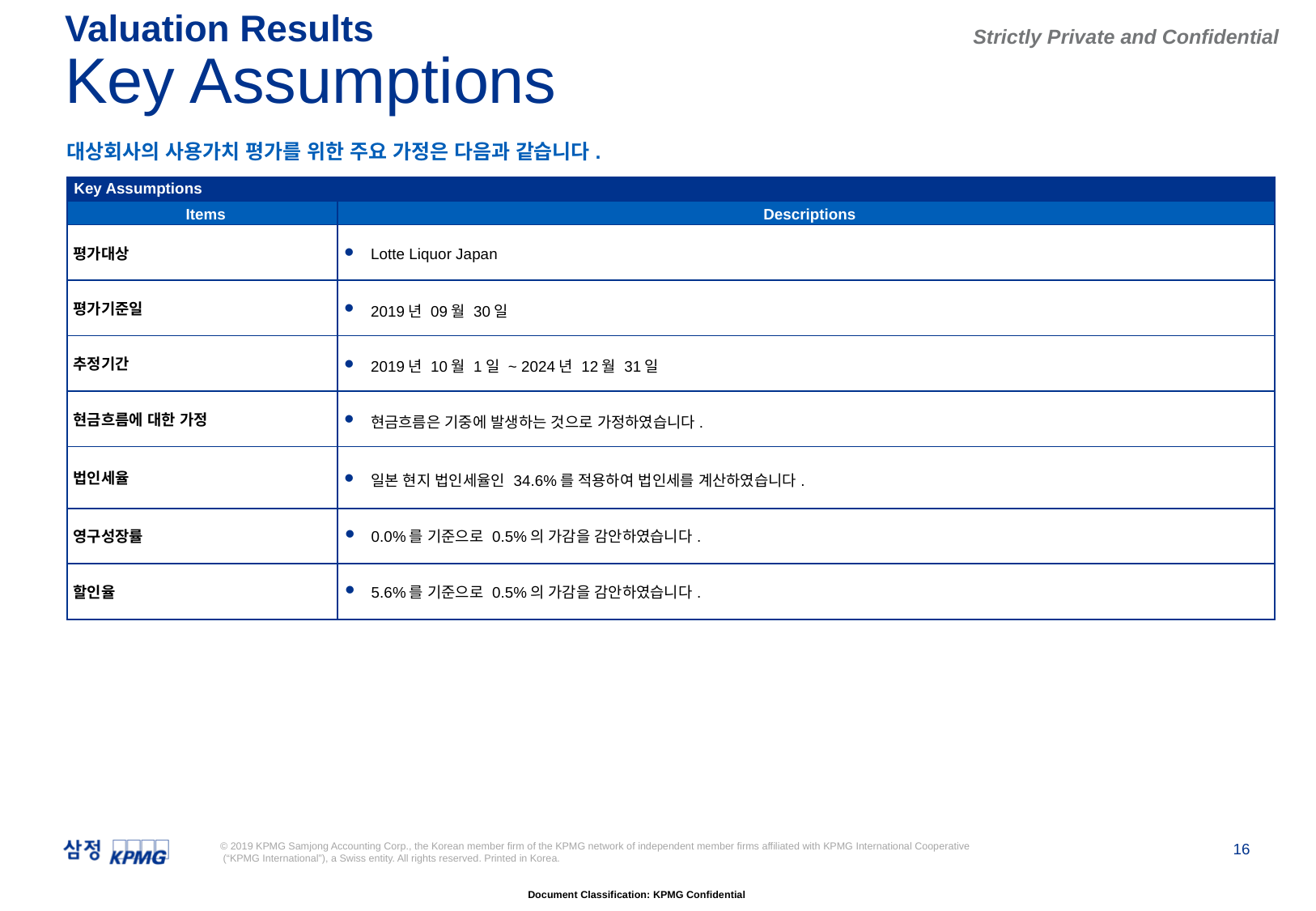

Valuation Results
# Key Assumptions
대상회사의 사용가치 평가를 위한 주요 가정은 다음과 같습니다.
| Key Assumptions |  |
| --- | --- |
| Items | Descriptions |
| 평가대상 | Lotte Liquor Japan |
| 평가기준일 | 2019년 09월 30일 |
| 추정기간 | 2019년 10월 1일 ~ 2024년 12월 31일 |
| 현금흐름에 대한 가정 | 현금흐름은 기중에 발생하는 것으로 가정하였습니다. |
| 법인세율 | 일본 현지 법인세율인 34.6%를 적용하여 법인세를 계산하였습니다. |
| 영구성장률 | 0.0%를 기준으로 0.5%의 가감을 감안하였습니다. |
| 할인율 | 5.6%를 기준으로 0.5%의 가감을 감안하였습니다. |